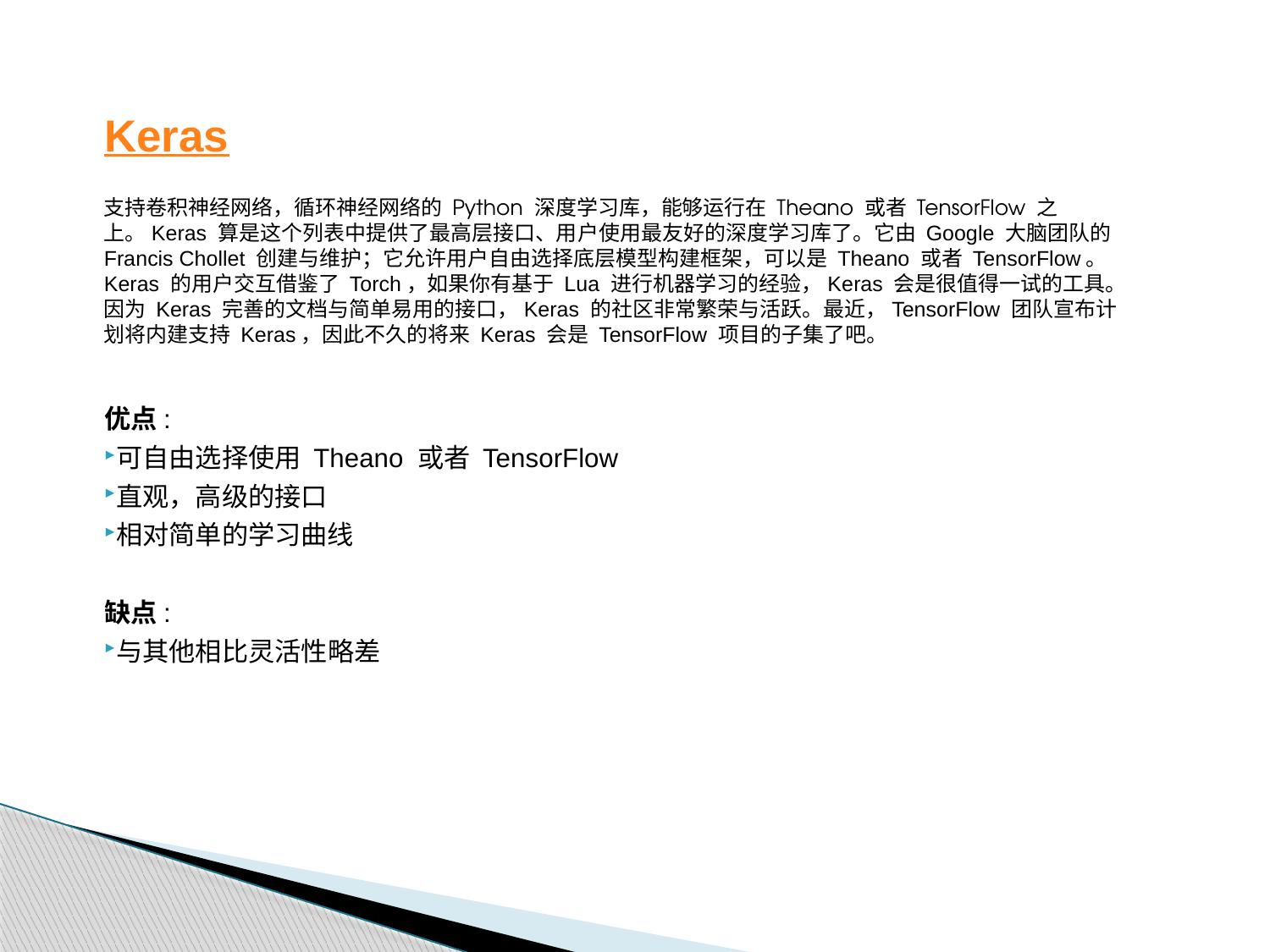

# Keras
支持卷积神经网络，循环神经网络的 Python 深度学习库，能够运行在 Theano 或者 TensorFlow 之上。Keras 算是这个列表中提供了最高层接口、用户使用最友好的深度学习库了。它由 Google 大脑团队的 Francis Chollet 创建与维护；它允许用户自由选择底层模型构建框架，可以是 Theano 或者 TensorFlow。Keras 的用户交互借鉴了 Torch，如果你有基于 Lua 进行机器学习的经验，Keras 会是很值得一试的工具。因为 Keras 完善的文档与简单易用的接口，Keras 的社区非常繁荣与活跃。最近，TensorFlow 团队宣布计划将内建支持 Keras，因此不久的将来 Keras 会是 TensorFlow 项目的子集了吧。
优点:
可自由选择使用 Theano 或者 TensorFlow
直观，高级的接口
相对简单的学习曲线

缺点:
与其他相比灵活性略差